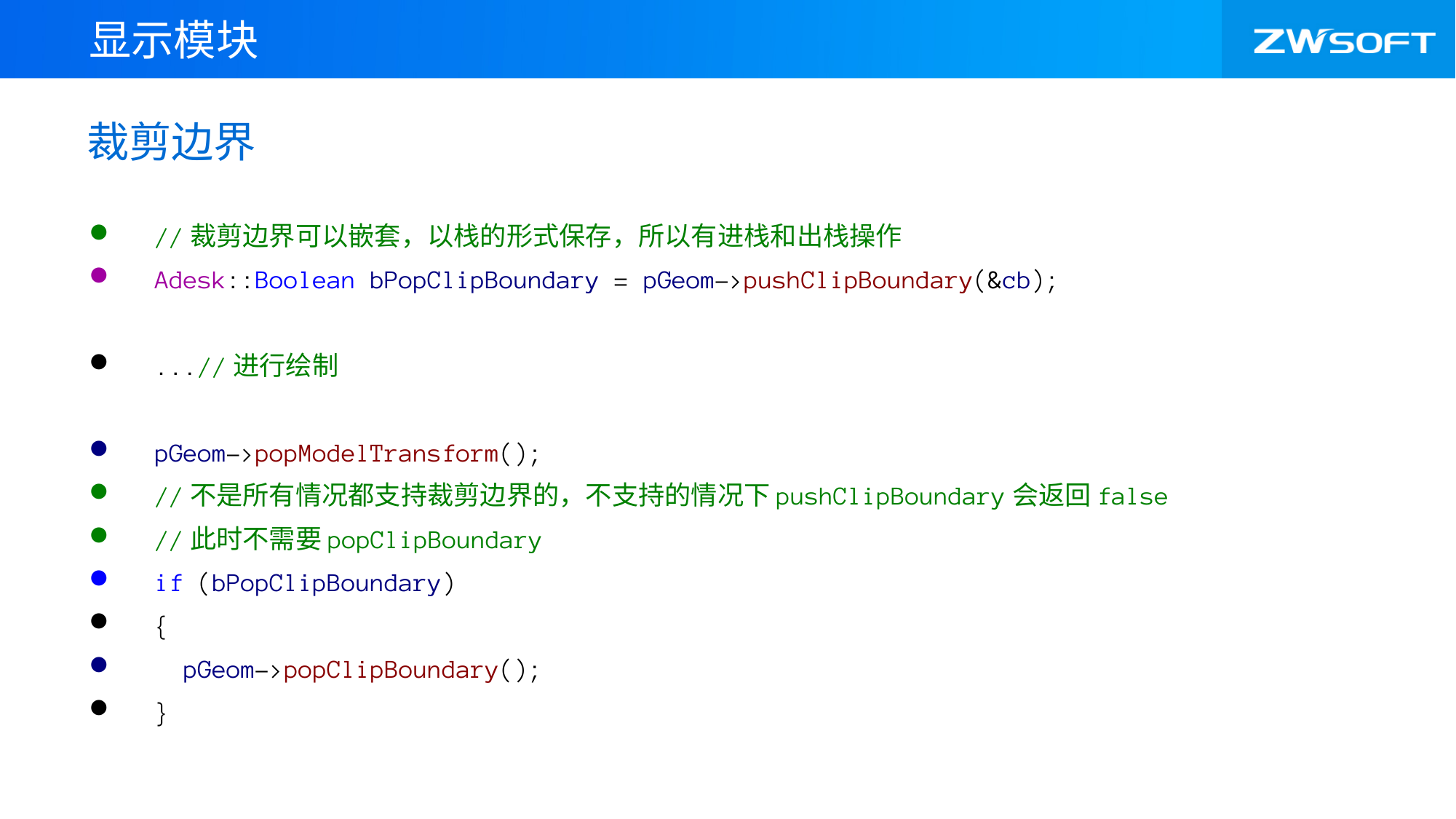

显示模块
# 裁剪边界
//裁剪边界可以嵌套，以栈的形式保存，所以有进栈和出栈操作
Adesk::Boolean bPopClipBoundary = pGeom->pushClipBoundary(&cb);

...//进行绘制

pGeom->popModelTransform();
//不是所有情况都支持裁剪边界的，不支持的情况下pushClipBoundary会返回false
//此时不需要popClipBoundary
if (bPopClipBoundary)
{
  pGeom->popClipBoundary();
}